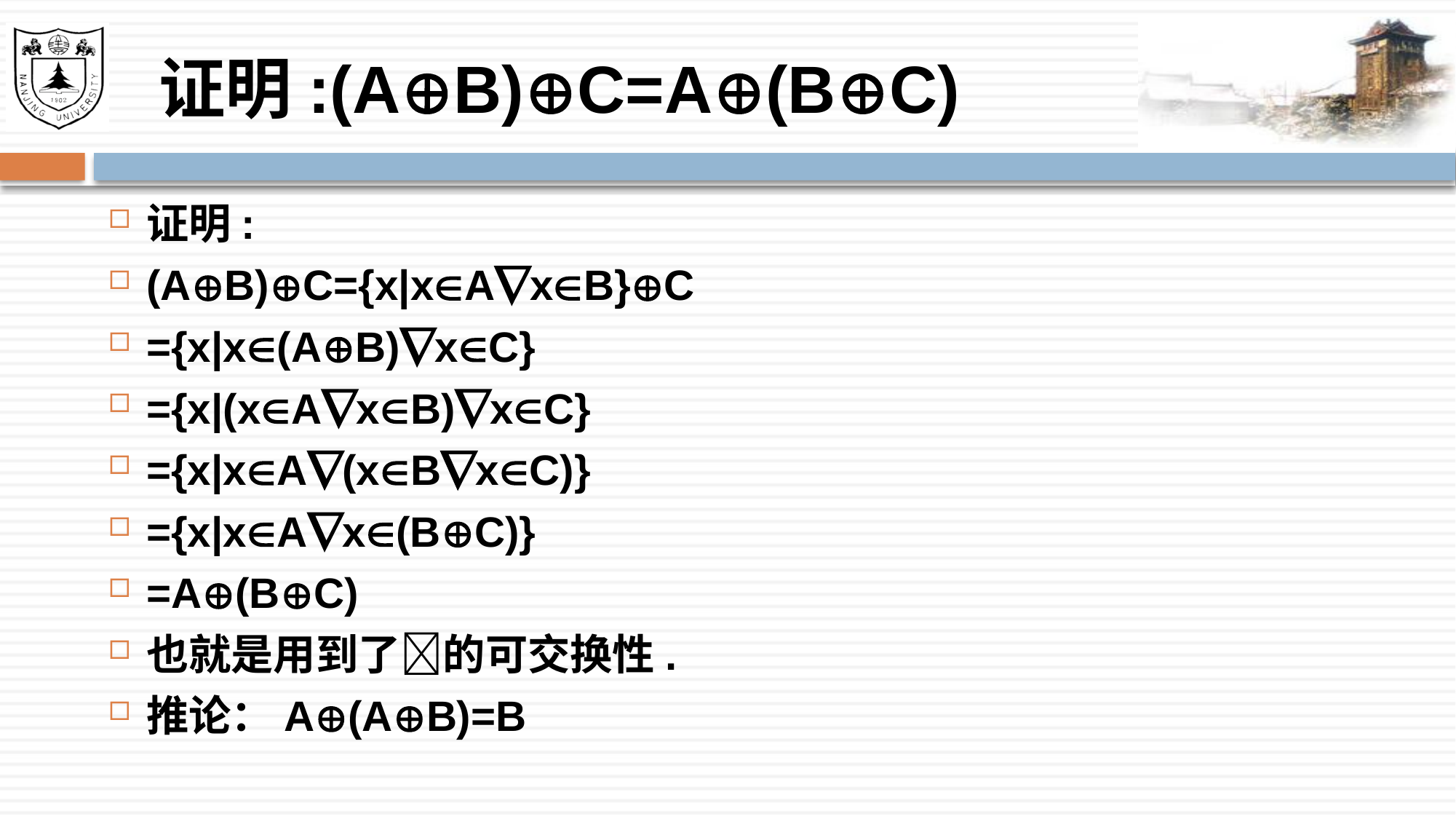

# 证明:(A⊕B)⊕C=A⊕(B⊕C)
证明:
(A⊕B)⊕C={x|x∈A∇x∈B}⊕C
={x|x∈(A⊕B)∇x∈C}
={x|(x∈A∇x∈B)∇x∈C}
={x|x∈A∇(x∈B∇x∈C)}
={x|x∈A∇x∈(B⊕C)}
=A⊕(B⊕C)
也就是用到了∇的可交换性.
推论：A⊕(A⊕B)=B